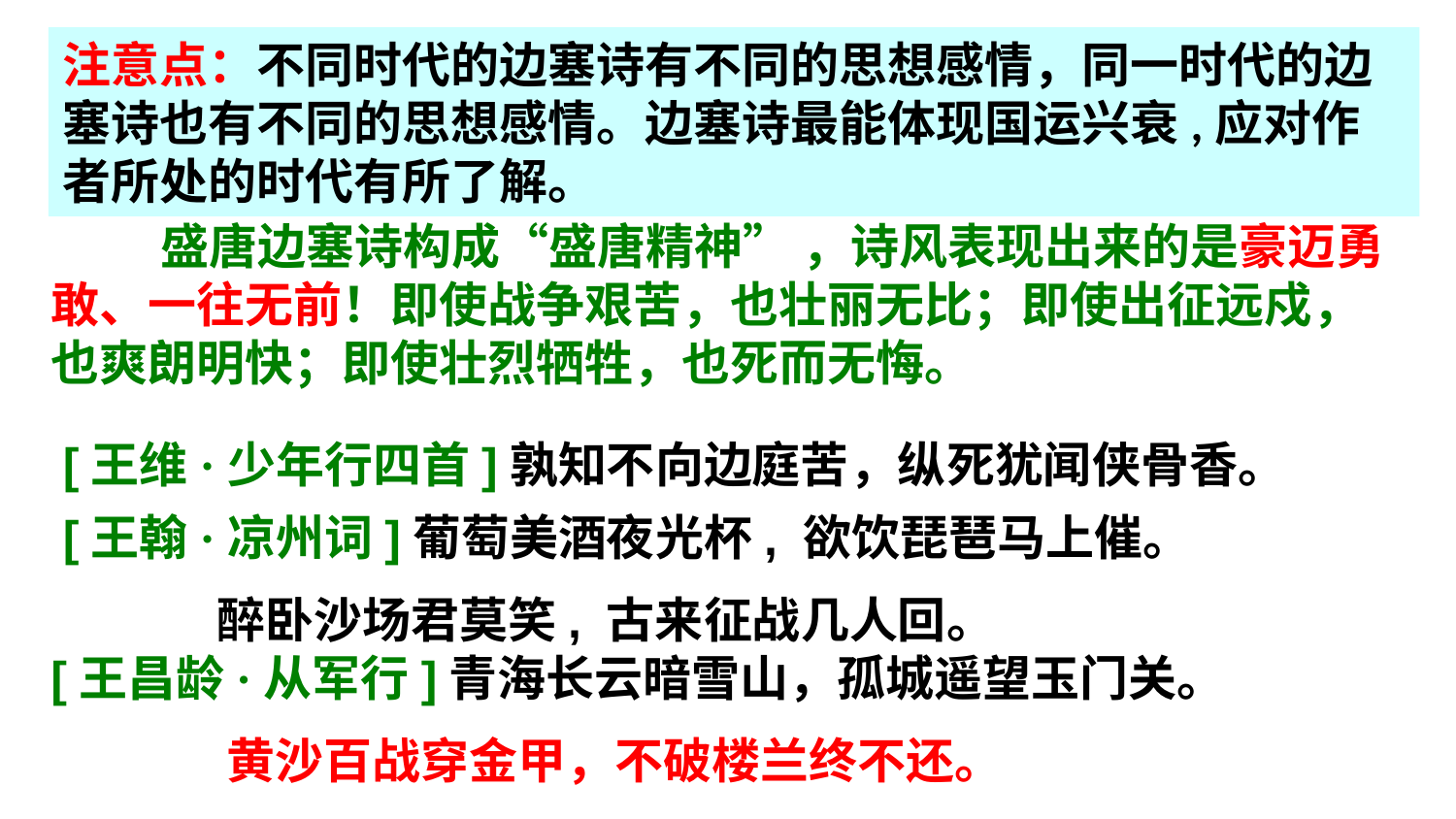

注意点：不同时代的边塞诗有不同的思想感情，同一时代的边塞诗也有不同的思想感情。边塞诗最能体现国运兴衰,应对作者所处的时代有所了解。
         盛唐边塞诗构成“盛唐精神” ，诗风表现出来的是豪迈勇敢、一往无前！即使战争艰苦，也壮丽无比；即使出征远戍，也爽朗明快；即使壮烈牺牲，也死而无悔。
[王维·少年行四首]孰知不向边庭苦，纵死犹闻侠骨香。
[王翰·凉州词]葡萄美酒夜光杯, 欲饮琵琶马上催。
             醉卧沙场君莫笑, 古来征战几人回。
[王昌龄·从军行]青海长云暗雪山，孤城遥望玉门关。
               黄沙百战穿金甲，不破楼兰终不还。